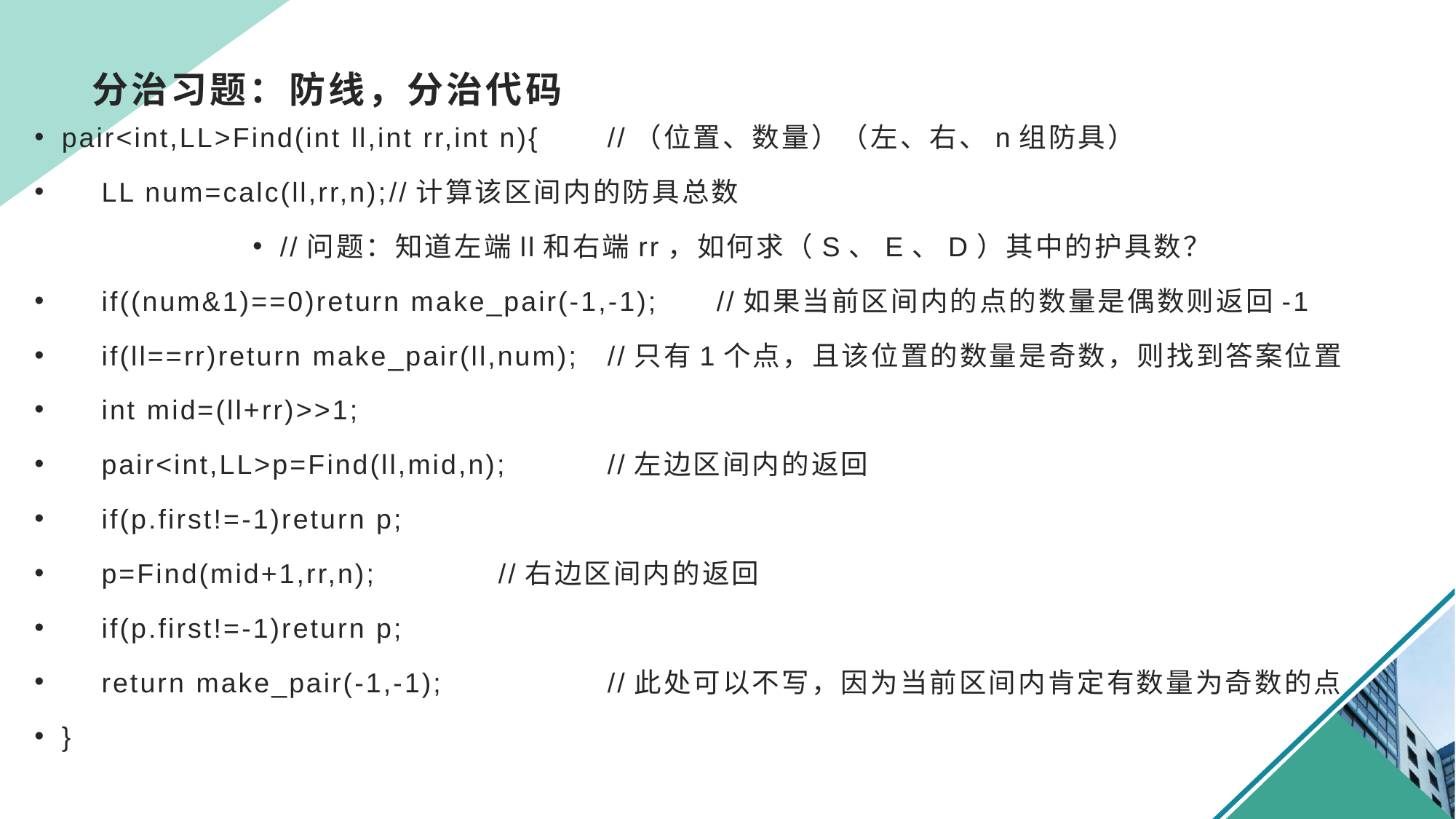

# 分治习题：防线，分治代码
pair<int,LL>Find(int ll,int rr,int n){	//（位置、数量）（左、右、n组防具）
    LL num=calc(ll,rr,n);	//计算该区间内的防具总数
//问题：知道左端ll和右端rr，如何求（S、E、D）其中的护具数？
    if((num&1)==0)return make_pair(-1,-1);	//如果当前区间内的点的数量是偶数则返回-1
    if(ll==rr)return make_pair(ll,num);	//只有1个点，且该位置的数量是奇数，则找到答案位置
    int mid=(ll+rr)>>1;
    pair<int,LL>p=Find(ll,mid,n);	//左边区间内的返回
    if(p.first!=-1)return p;
    p=Find(mid+1,rr,n);		//右边区间内的返回
    if(p.first!=-1)return p;
    return make_pair(-1,-1);		//此处可以不写，因为当前区间内肯定有数量为奇数的点
}
18